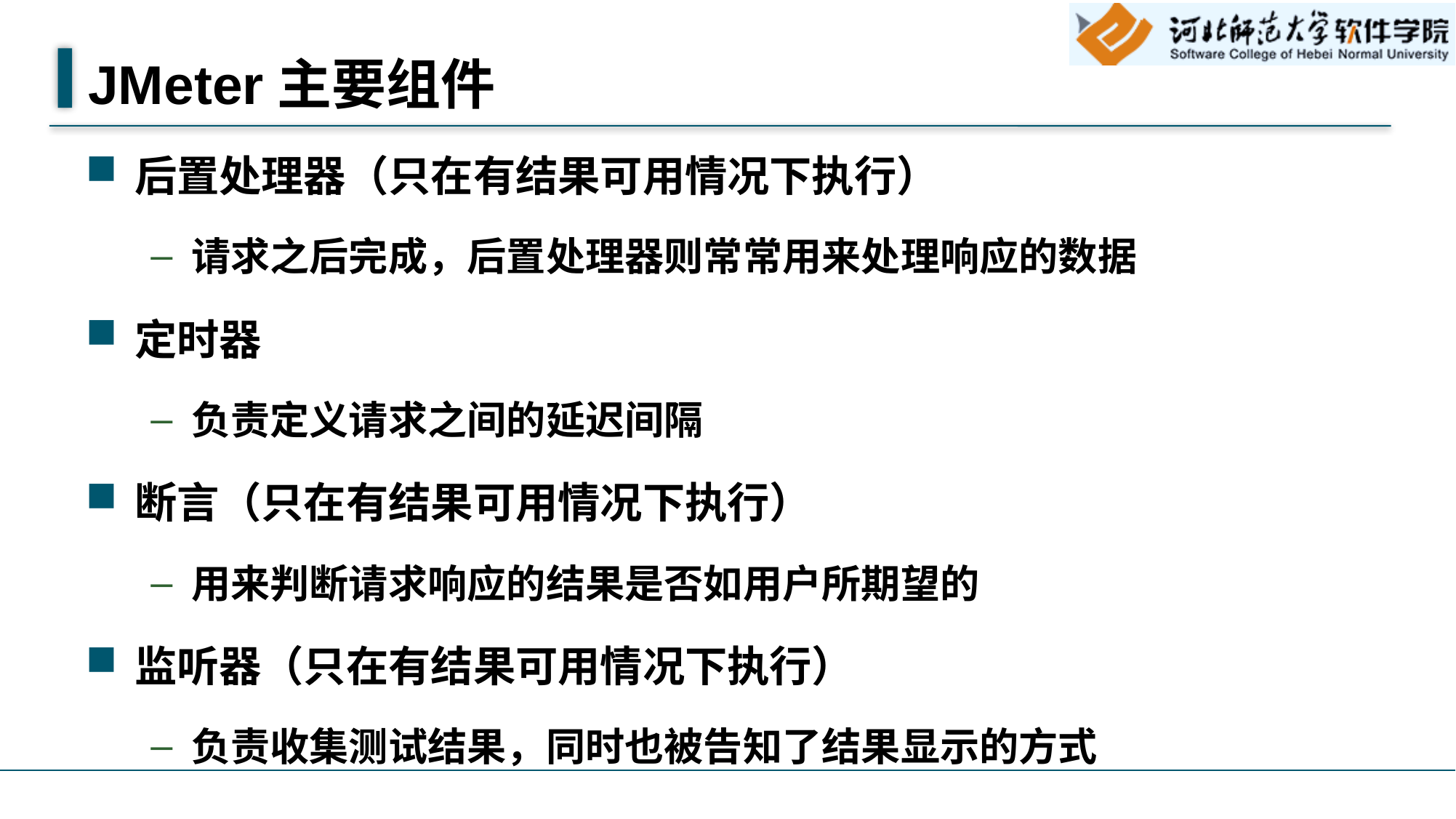

# JMeter主要组件
后置处理器（只在有结果可用情况下执行）
请求之后完成，后置处理器则常常用来处理响应的数据
定时器
负责定义请求之间的延迟间隔
断言（只在有结果可用情况下执行）
用来判断请求响应的结果是否如用户所期望的
监听器（只在有结果可用情况下执行）
负责收集测试结果，同时也被告知了结果显示的方式